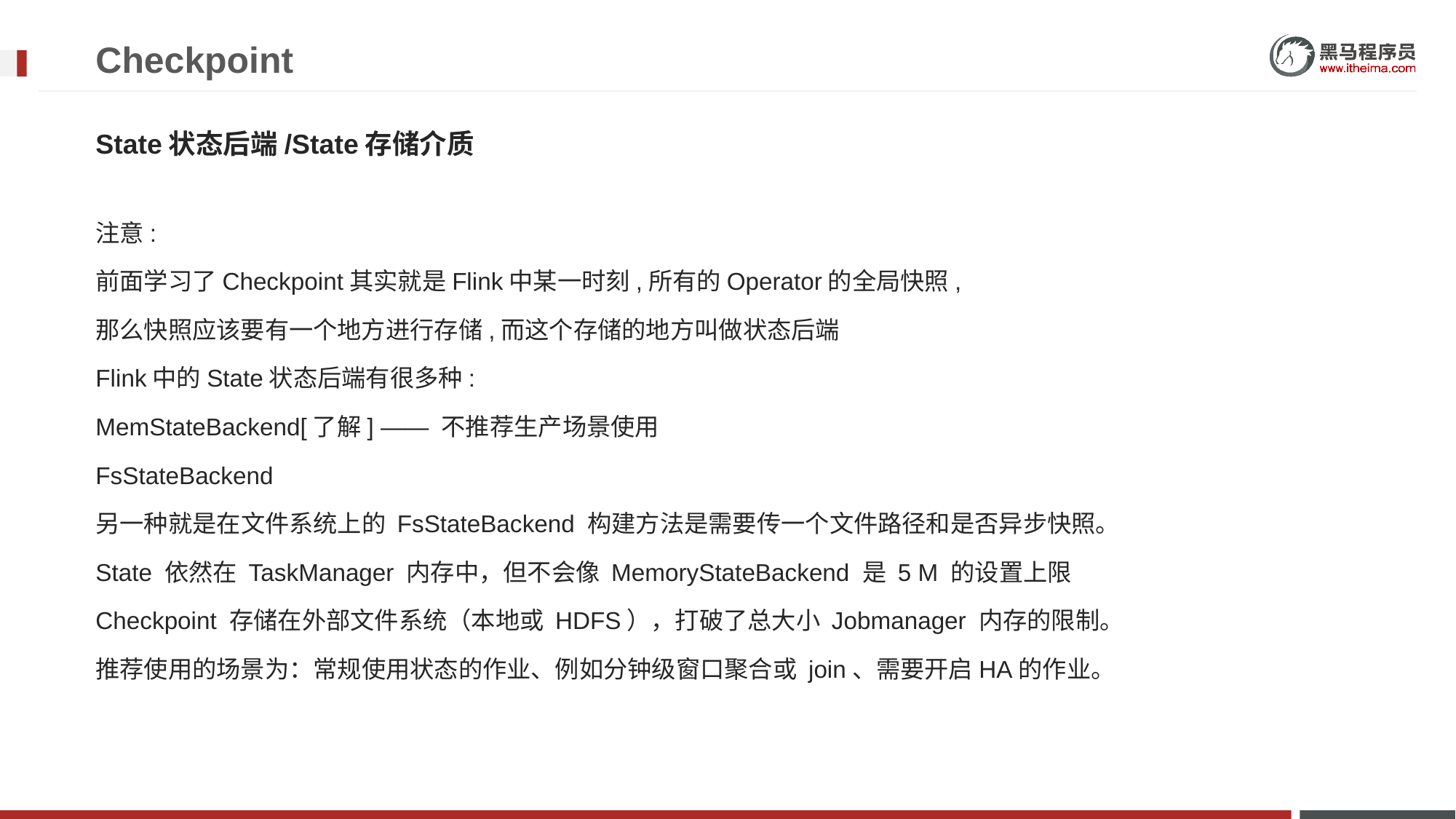

# Checkpoint
State状态后端/State存储介质
注意:
前面学习了Checkpoint其实就是Flink中某一时刻,所有的Operator的全局快照,
那么快照应该要有一个地方进行存储,而这个存储的地方叫做状态后端
Flink中的State状态后端有很多种:
MemStateBackend[了解] —— 不推荐生产场景使用
FsStateBackend
另一种就是在文件系统上的 FsStateBackend 构建方法是需要传一个文件路径和是否异步快照。
State 依然在 TaskManager 内存中，但不会像 MemoryStateBackend 是 5 M 的设置上限
Checkpoint 存储在外部文件系统（本地或 HDFS），打破了总大小 Jobmanager 内存的限制。
推荐使用的场景为：常规使用状态的作业、例如分钟级窗口聚合或 join、需要开启HA的作业。